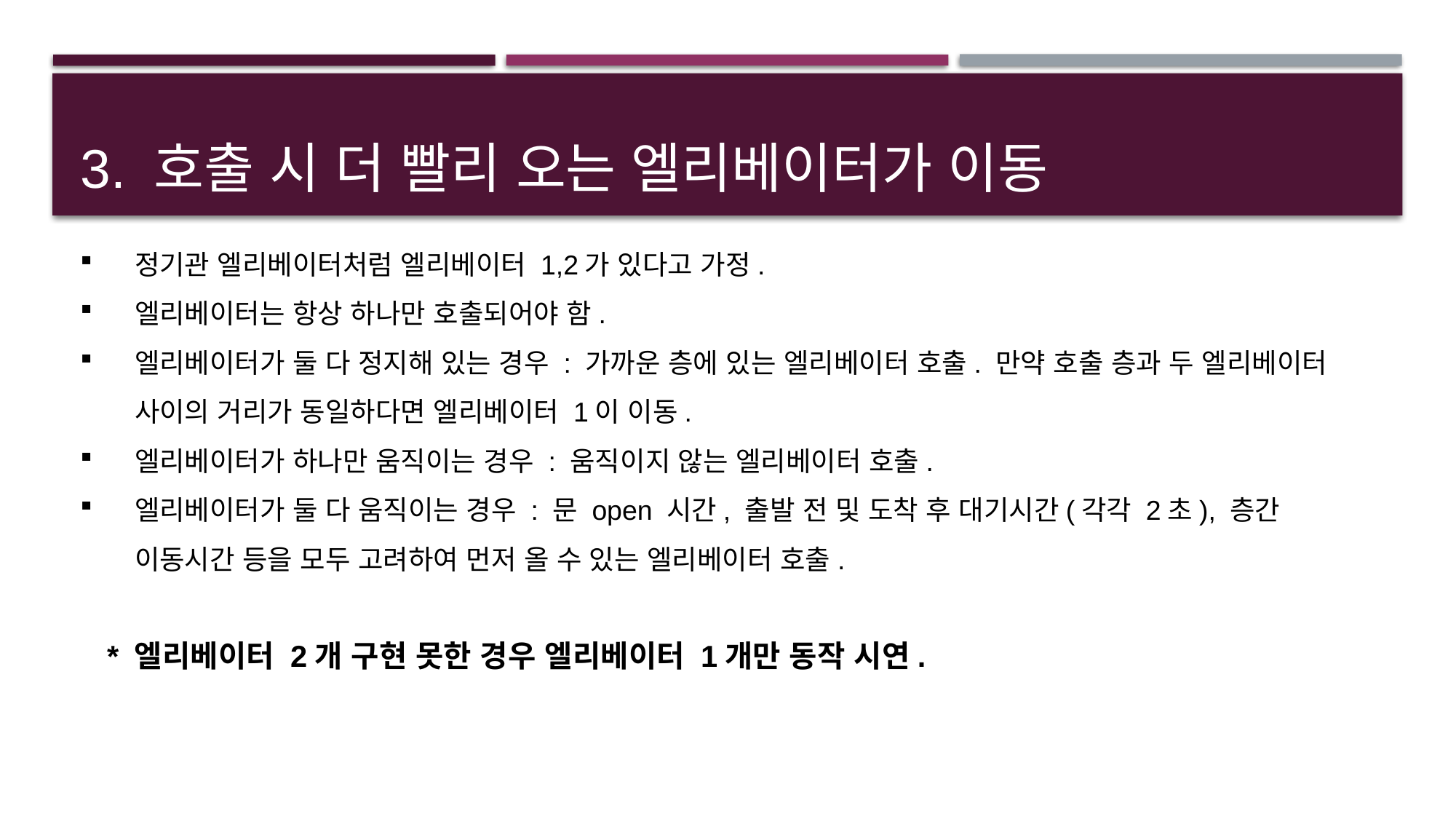

# 3. 호출 시 더 빨리 오는 엘리베이터가 이동
정기관 엘리베이터처럼 엘리베이터 1,2가 있다고 가정.
엘리베이터는 항상 하나만 호출되어야 함.
엘리베이터가 둘 다 정지해 있는 경우 : 가까운 층에 있는 엘리베이터 호출. 만약 호출 층과 두 엘리베이터 사이의 거리가 동일하다면 엘리베이터 1이 이동.
엘리베이터가 하나만 움직이는 경우 : 움직이지 않는 엘리베이터 호출.
엘리베이터가 둘 다 움직이는 경우 : 문 open 시간, 출발 전 및 도착 후 대기시간(각각 2초), 층간 이동시간 등을 모두 고려하여 먼저 올 수 있는 엘리베이터 호출.

  * 엘리베이터 2개 구현 못한 경우 엘리베이터 1개만 동작 시연.